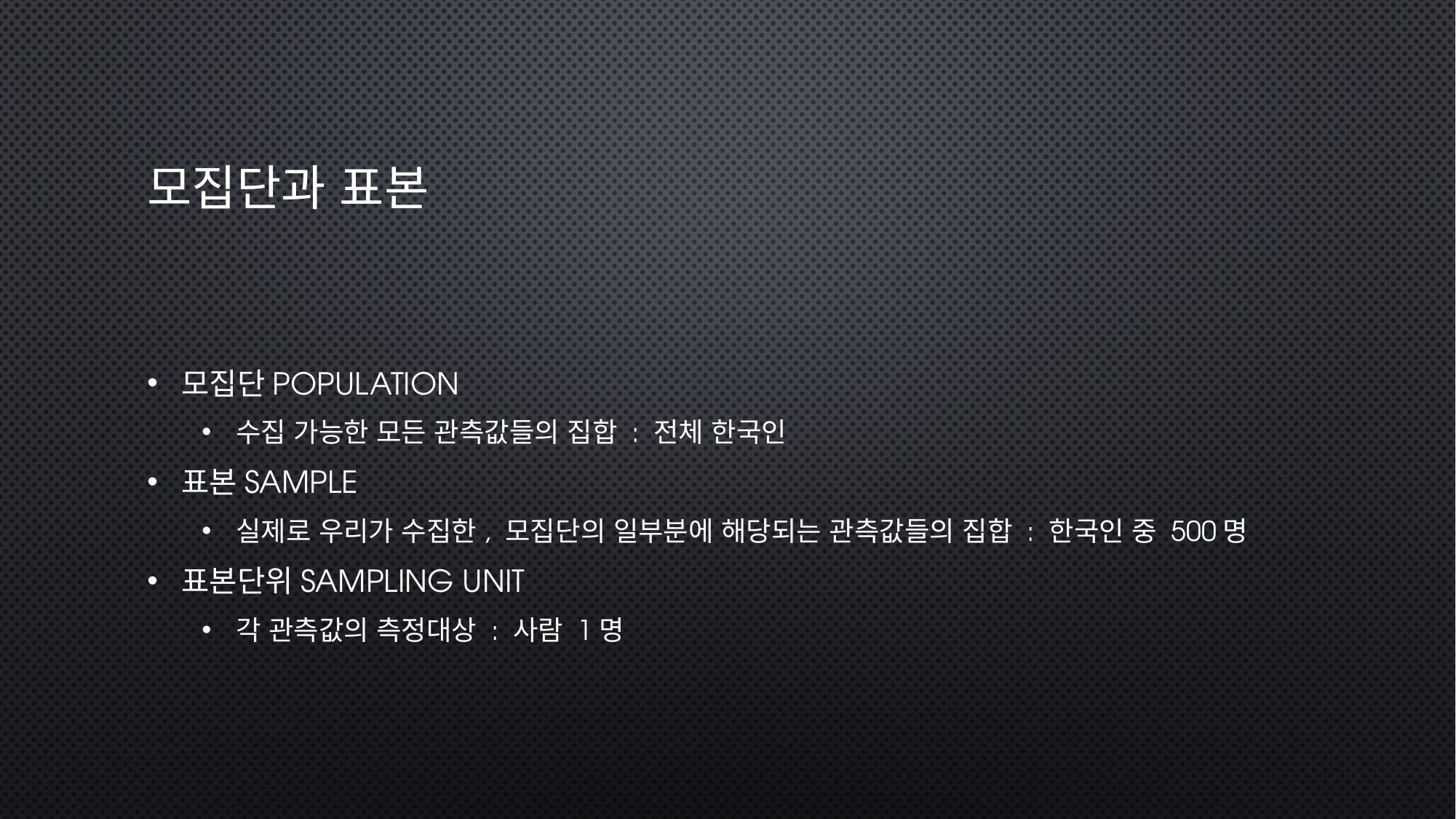

# 모집단과 표본
모집단Population
수집 가능한 모든 관측값들의 집합 : 전체 한국인
표본Sample
실제로 우리가 수집한, 모집단의 일부분에 해당되는 관측값들의 집합 : 한국인 중 500명
표본단위Sampling unit
각 관측값의 측정대상 : 사람 1명